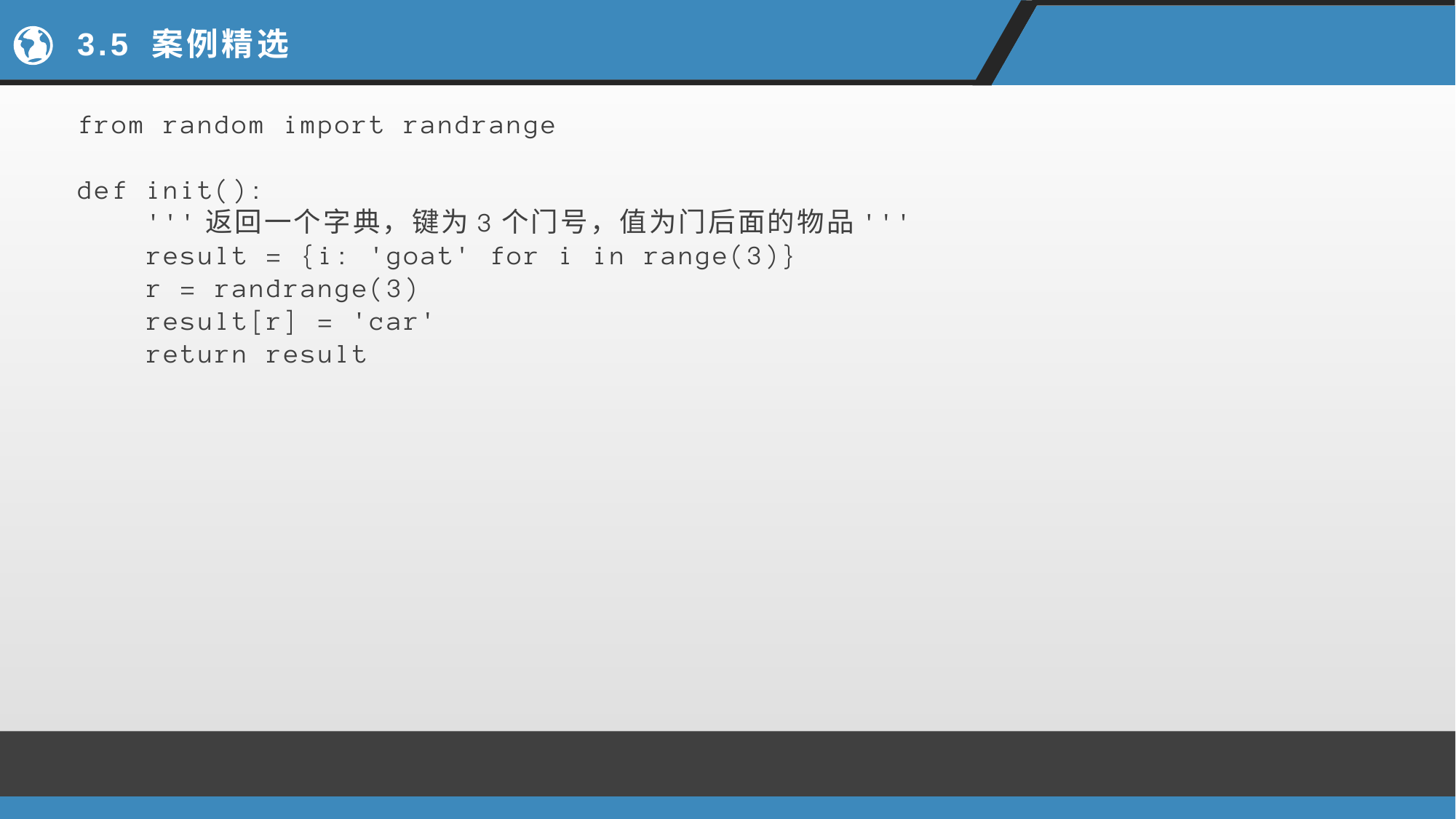

# 3.5 案例精选

from random import randrange

def init():
    '''返回一个字典，键为3个门号，值为门后面的物品'''
    result = {i: 'goat' for i in range(3)}
    r = randrange(3)
    result[r] = 'car'
    return result